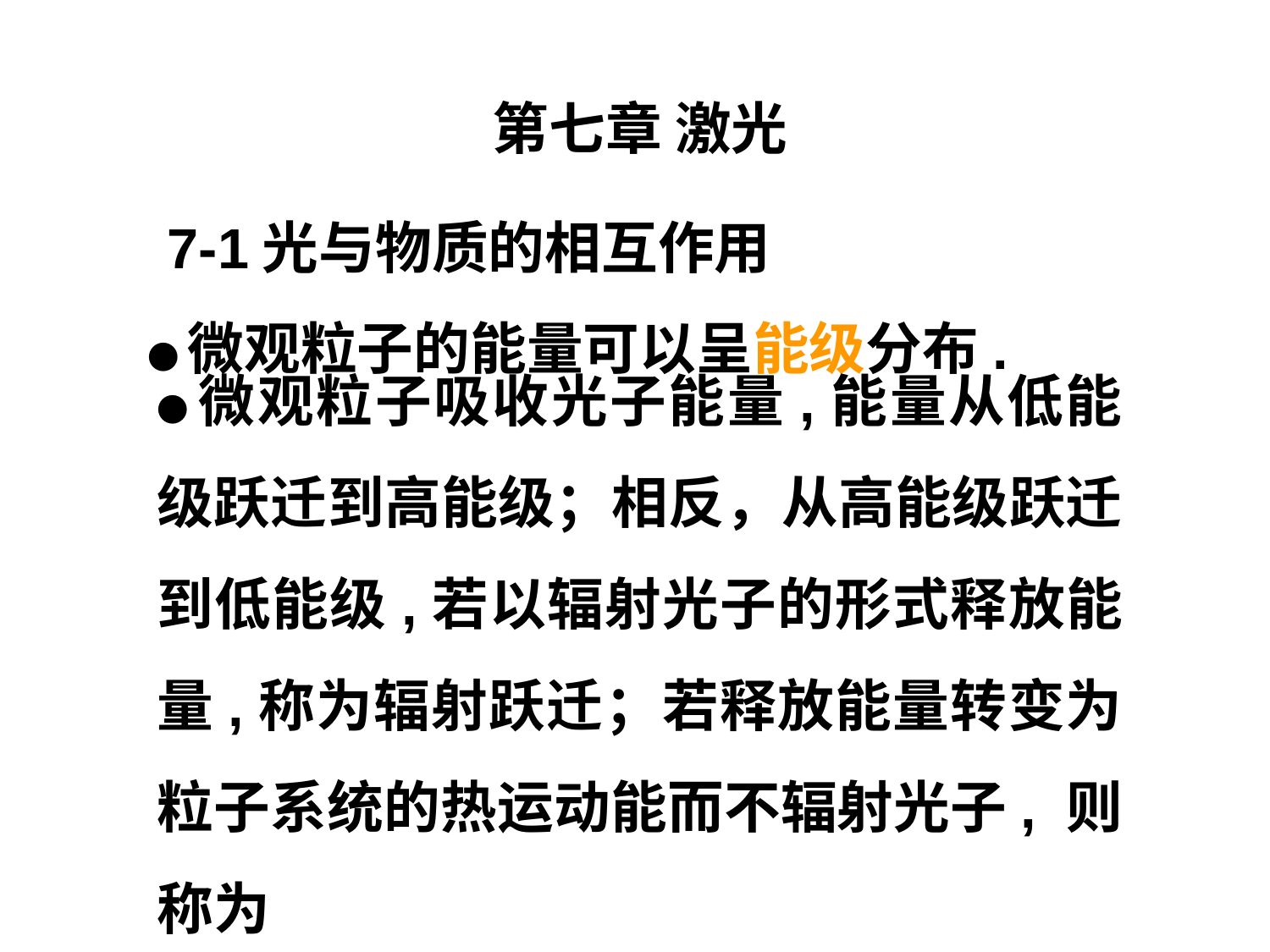

第七章 激光
7-1光与物质的相互作用
●微观粒子的能量可以呈能级分布.
●微观粒子吸收光子能量,能量从低能级跃迁到高能级；相反，从高能级跃迁到低能级,若以辐射光子的形式释放能量,称为辐射跃迁；若释放能量转变为粒子系统的热运动能而不辐射光子, 则称为